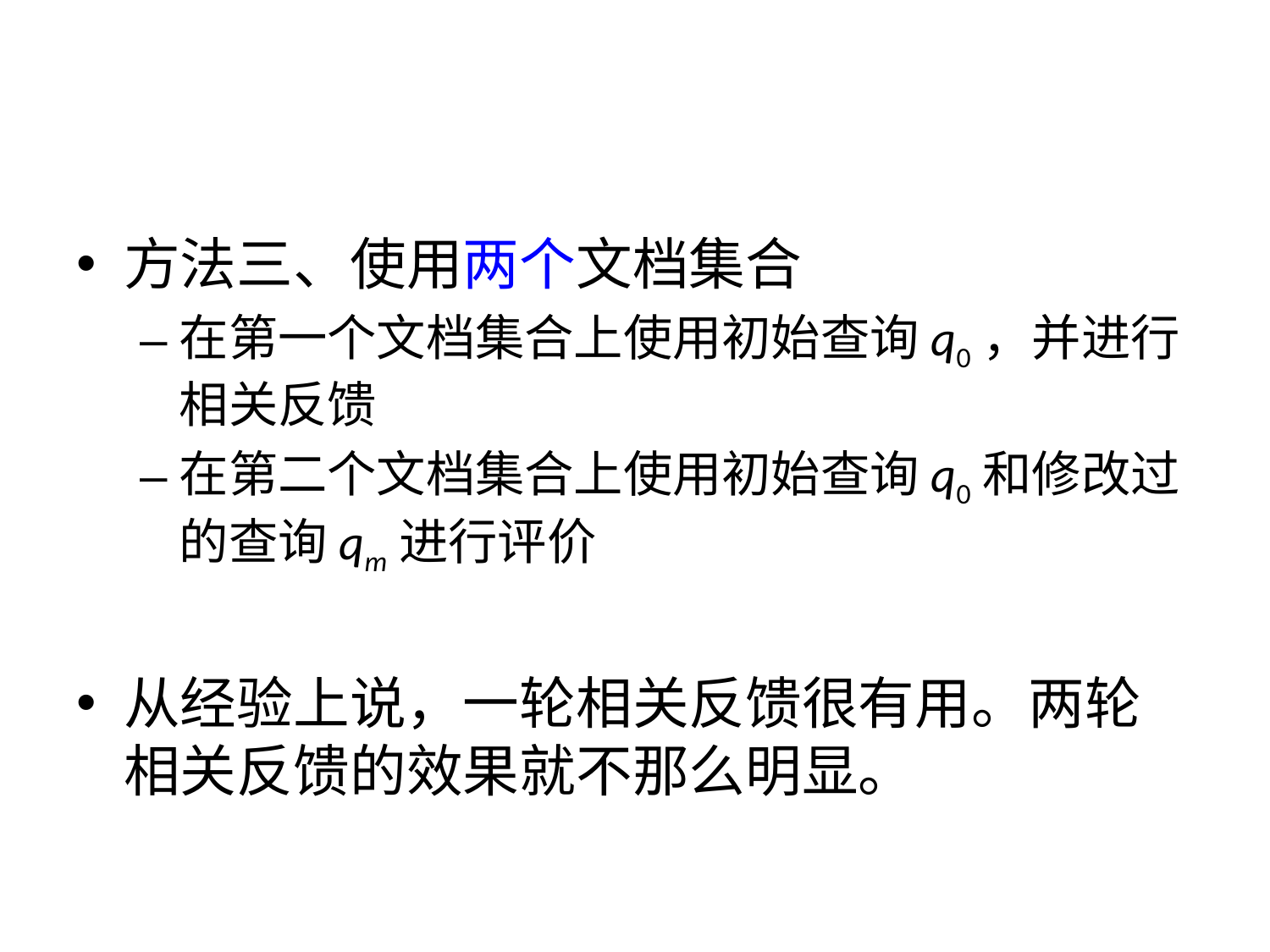

#
方法三、使用两个文档集合
在第一个文档集合上使用初始查询q0，并进行相关反馈
在第二个文档集合上使用初始查询q0和修改过的查询qm进行评价

从经验上说，一轮相关反馈很有用。两轮相关反馈的效果就不那么明显。